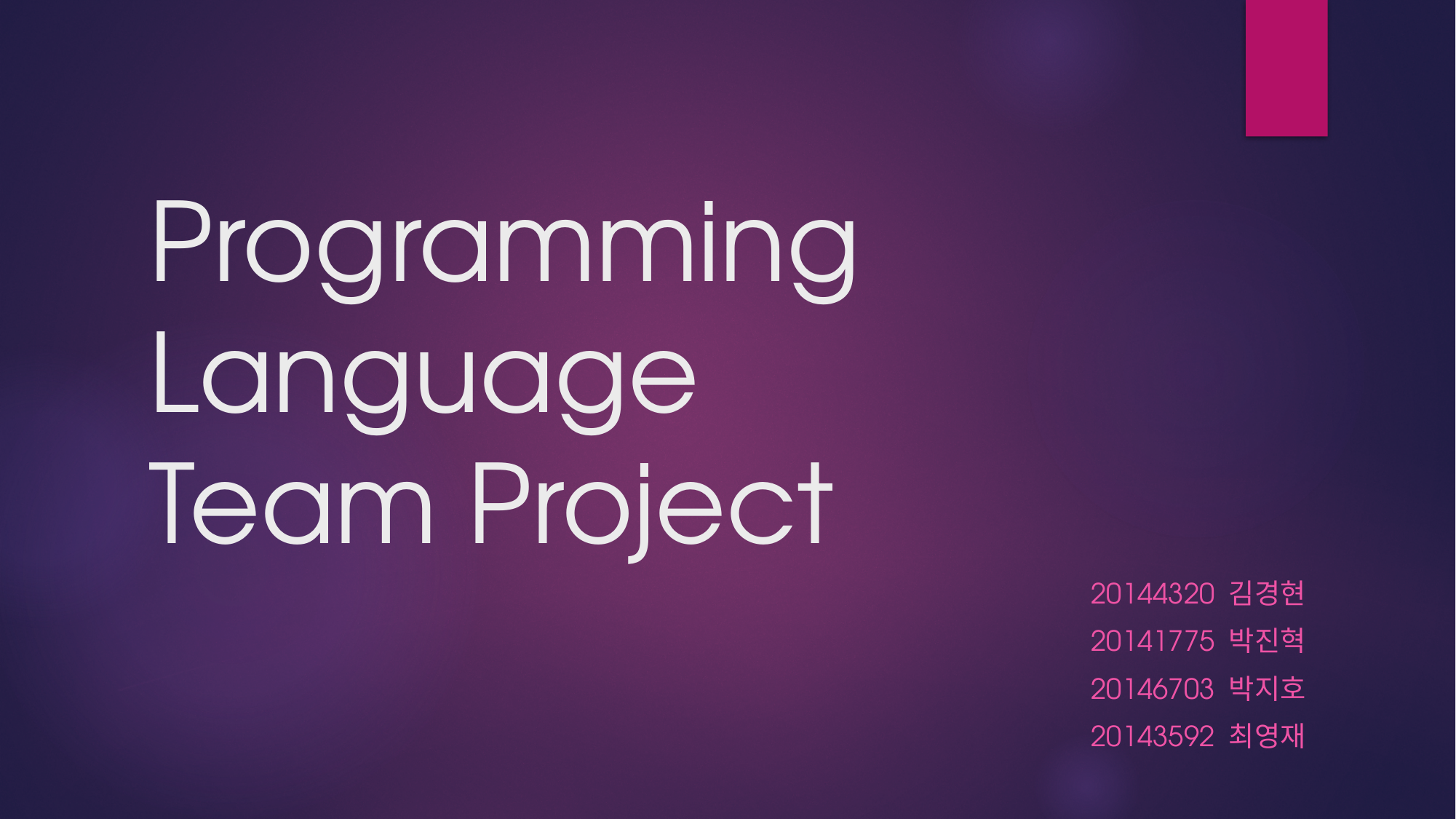

# Programming Language Team Project
20144320 김경현
20141775 박진혁
20146703 박지호
20143592 최영재